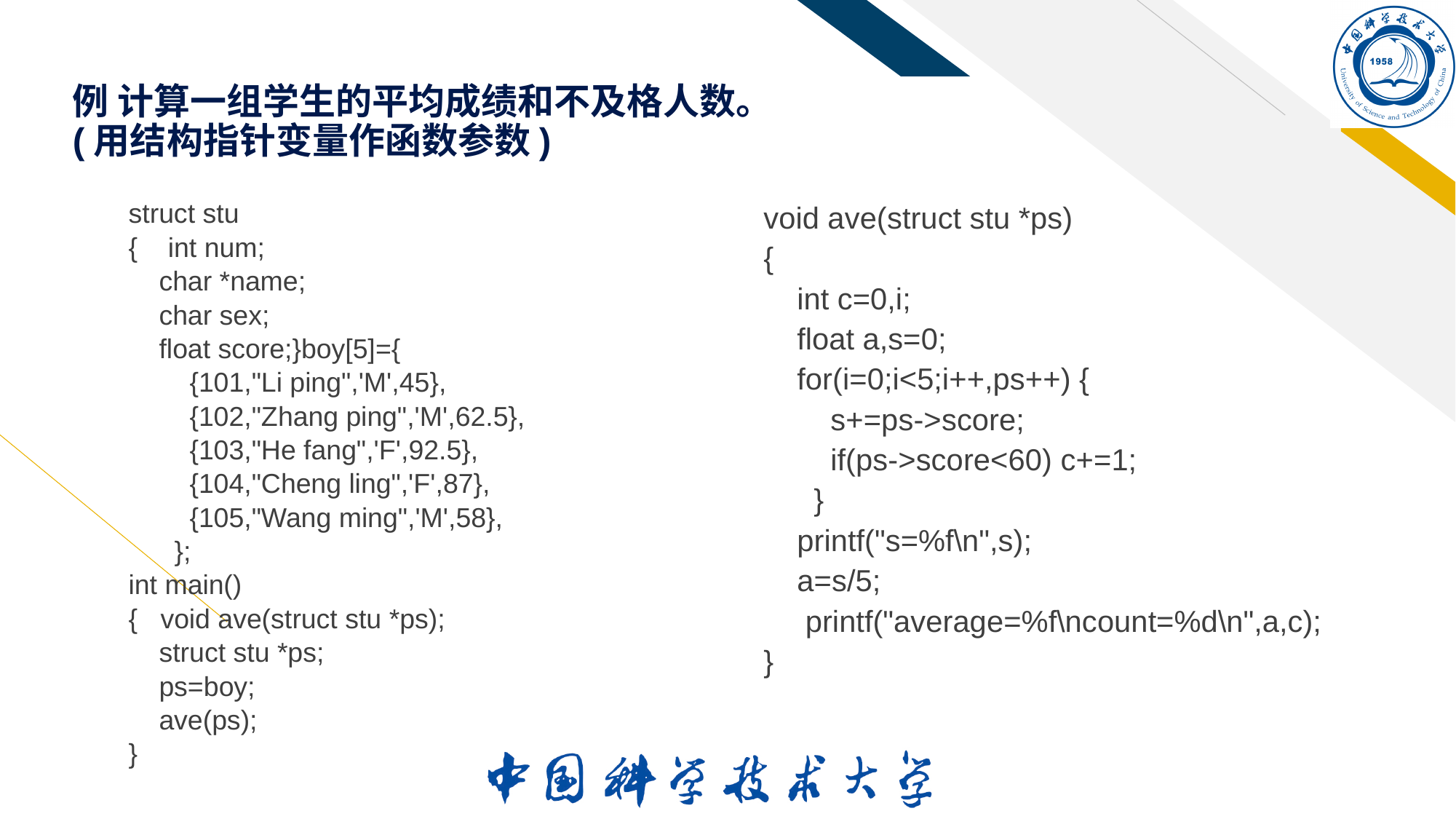

# 例 计算一组学生的平均成绩和不及格人数。 (用结构指针变量作函数参数)
struct stu
{    int num;
    char *name;
    char sex;
    float score;}boy[5]={
        {101,"Li ping",'M',45},
        {102,"Zhang ping",'M',62.5},
        {103,"He fang",'F',92.5},
        {104,"Cheng ling",'F',87},
        {105,"Wang ming",'M',58},
      };
int main()
{   void ave(struct stu *ps);
    struct stu *ps;
    ps=boy;
    ave(ps);
}

void ave(struct stu *ps)
{
    int c=0,i;
    float a,s=0;
    for(i=0;i<5;i++,ps++) {
        s+=ps->score;
        if(ps->score<60) c+=1;
      }
    printf("s=%f\n",s);
    a=s/5;
     printf("average=%f\ncount=%d\n",a,c);
}